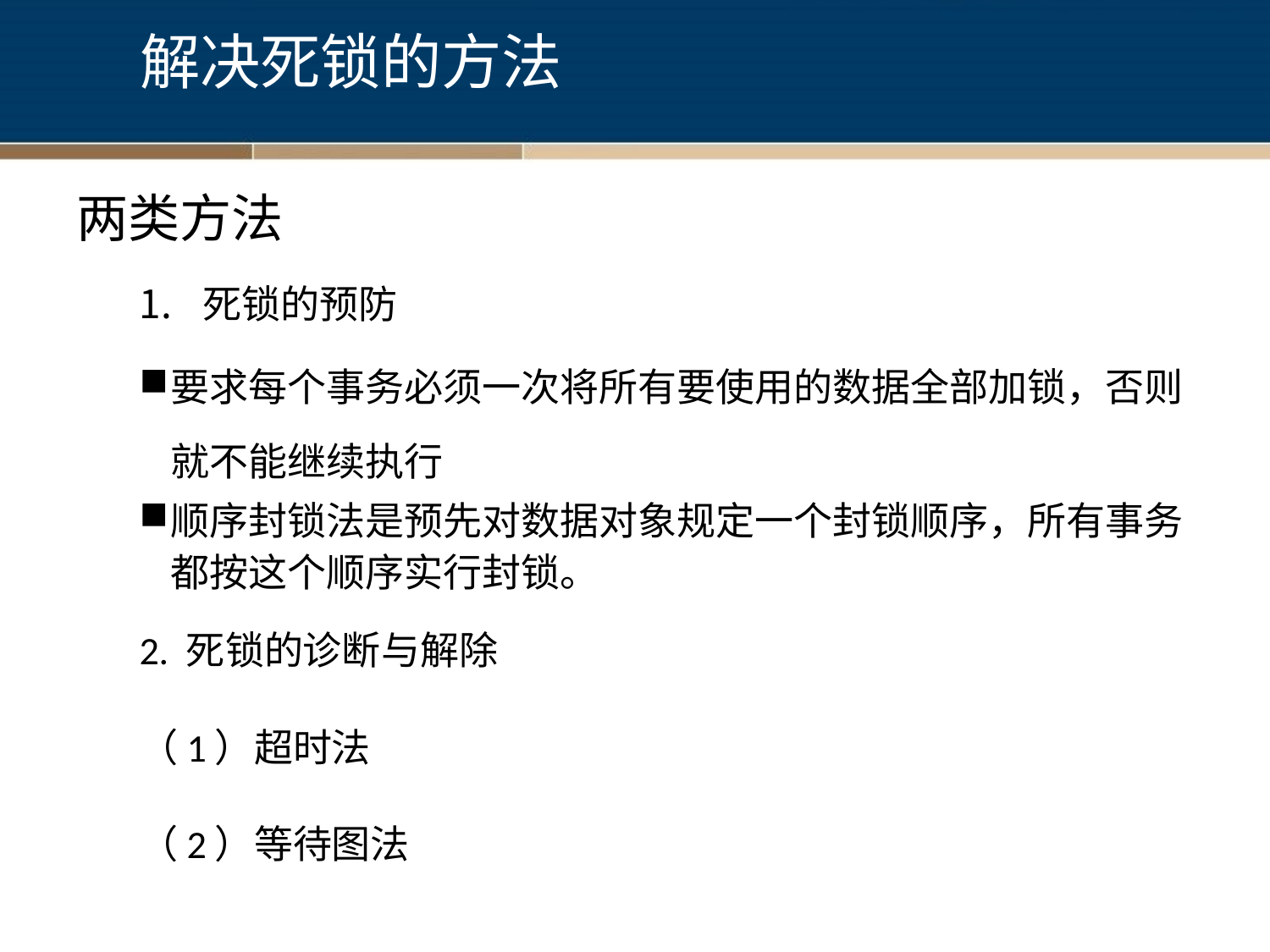

解决死锁的方法
两类方法
死锁的预防
要求每个事务必须一次将所有要使用的数据全部加锁，否则就不能继续执行
顺序封锁法是预先对数据对象规定一个封锁顺序，所有事务都按这个顺序实行封锁。
2. 死锁的诊断与解除
（1）超时法
（2）等待图法